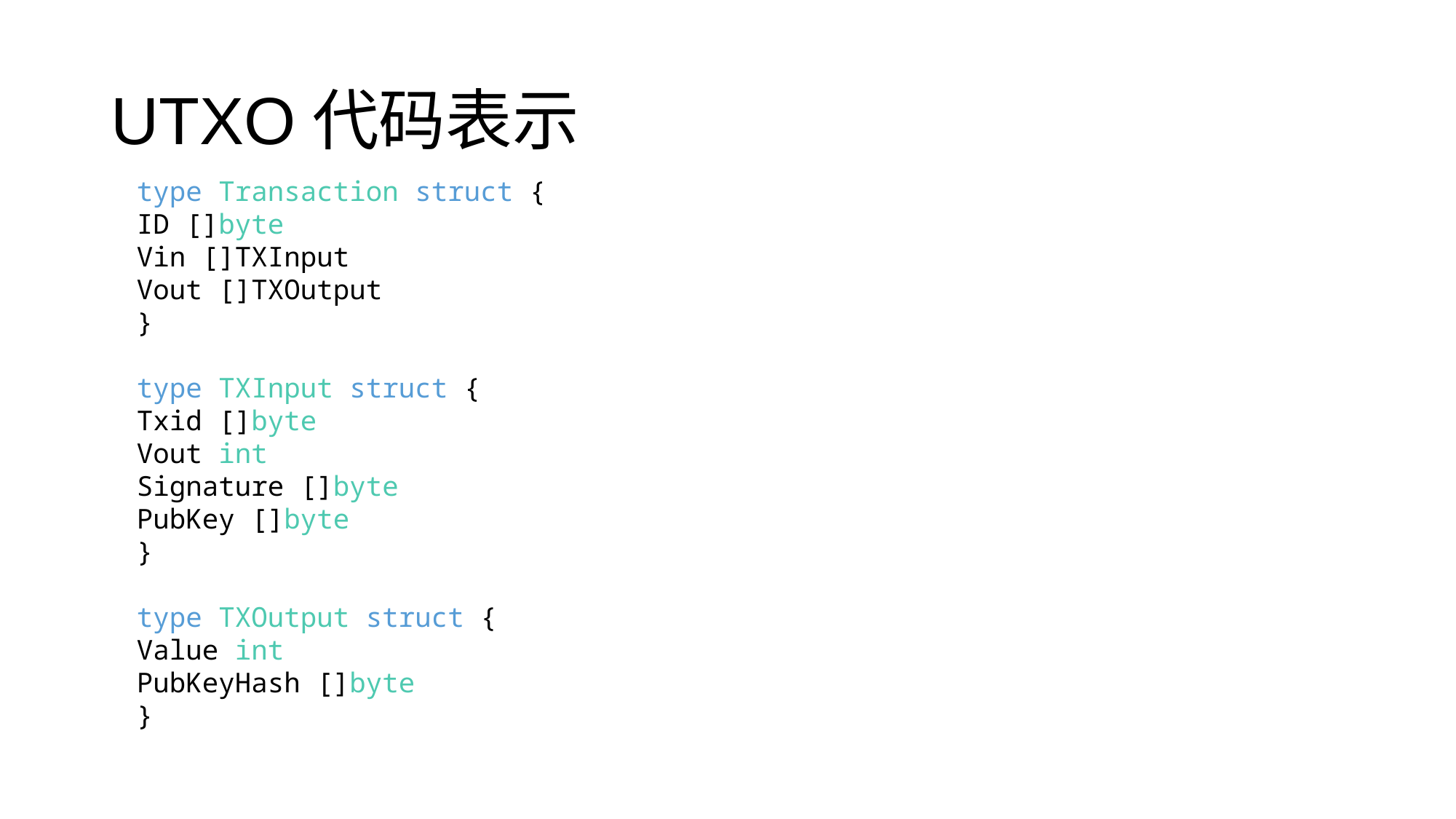

# UTXO代码表示
type Transaction struct {
ID []byte
Vin []TXInput
Vout []TXOutput
}

type TXInput struct {
Txid []byte
Vout int
Signature []byte
PubKey []byte
}

type TXOutput struct {
Value int
PubKeyHash []byte
}